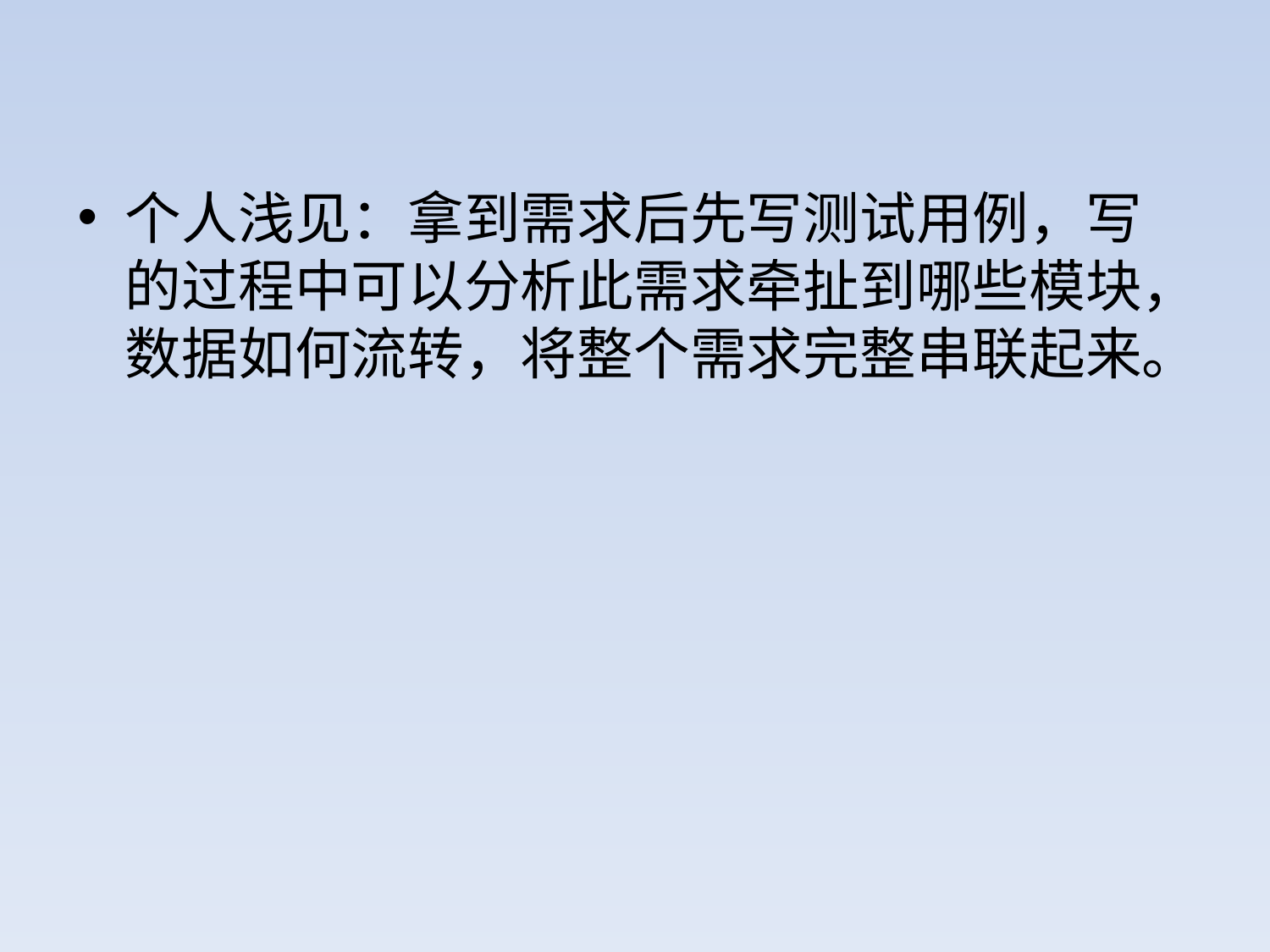

个人浅见：拿到需求后先写测试用例，写的过程中可以分析此需求牵扯到哪些模块，数据如何流转，将整个需求完整串联起来。